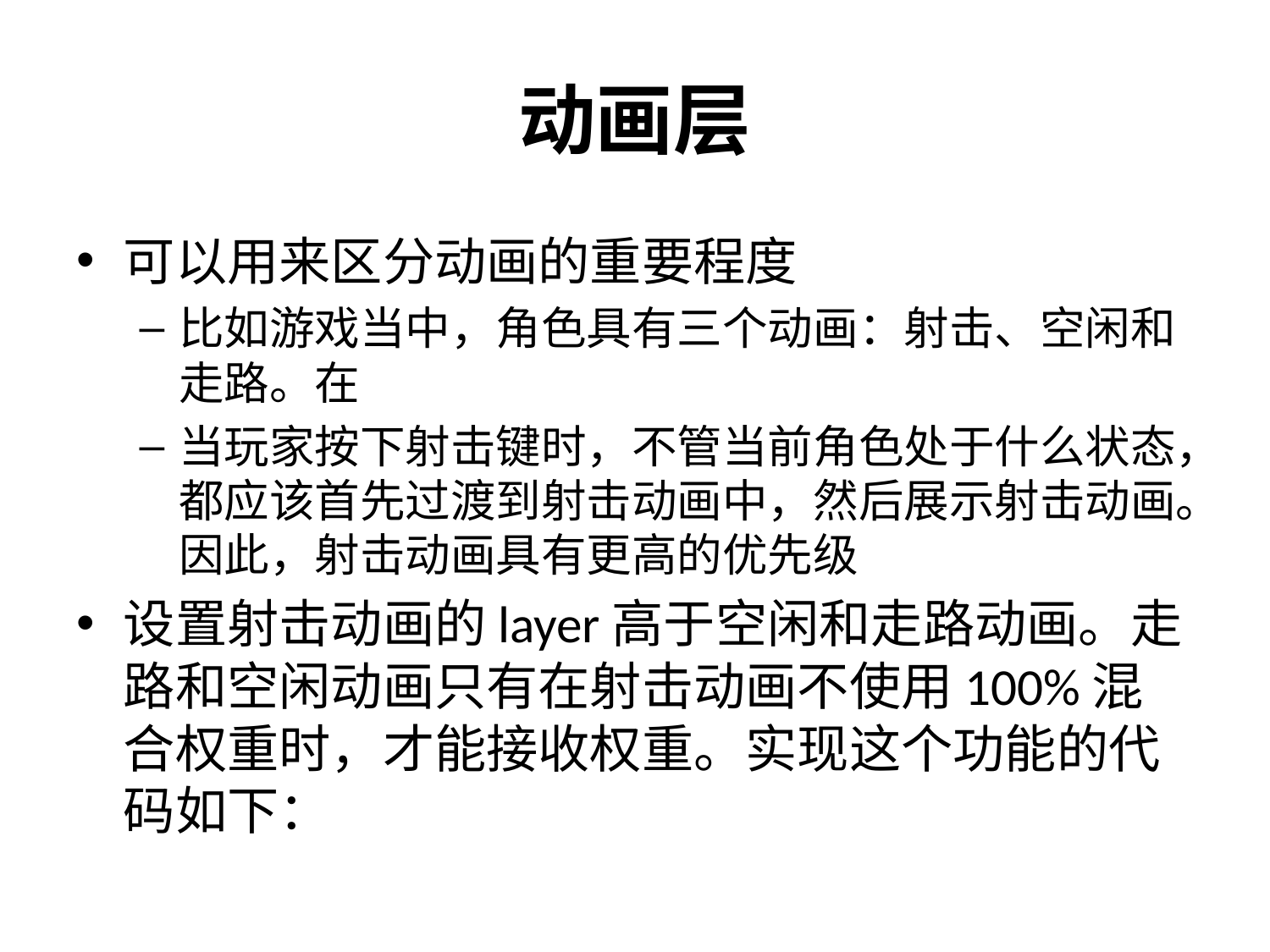

# 动画层
可以用来区分动画的重要程度
比如游戏当中，角色具有三个动画：射击、空闲和走路。在
当玩家按下射击键时，不管当前角色处于什么状态，都应该首先过渡到射击动画中，然后展示射击动画。因此，射击动画具有更高的优先级
设置射击动画的layer高于空闲和走路动画。走路和空闲动画只有在射击动画不使用100%混合权重时，才能接收权重。实现这个功能的代码如下：